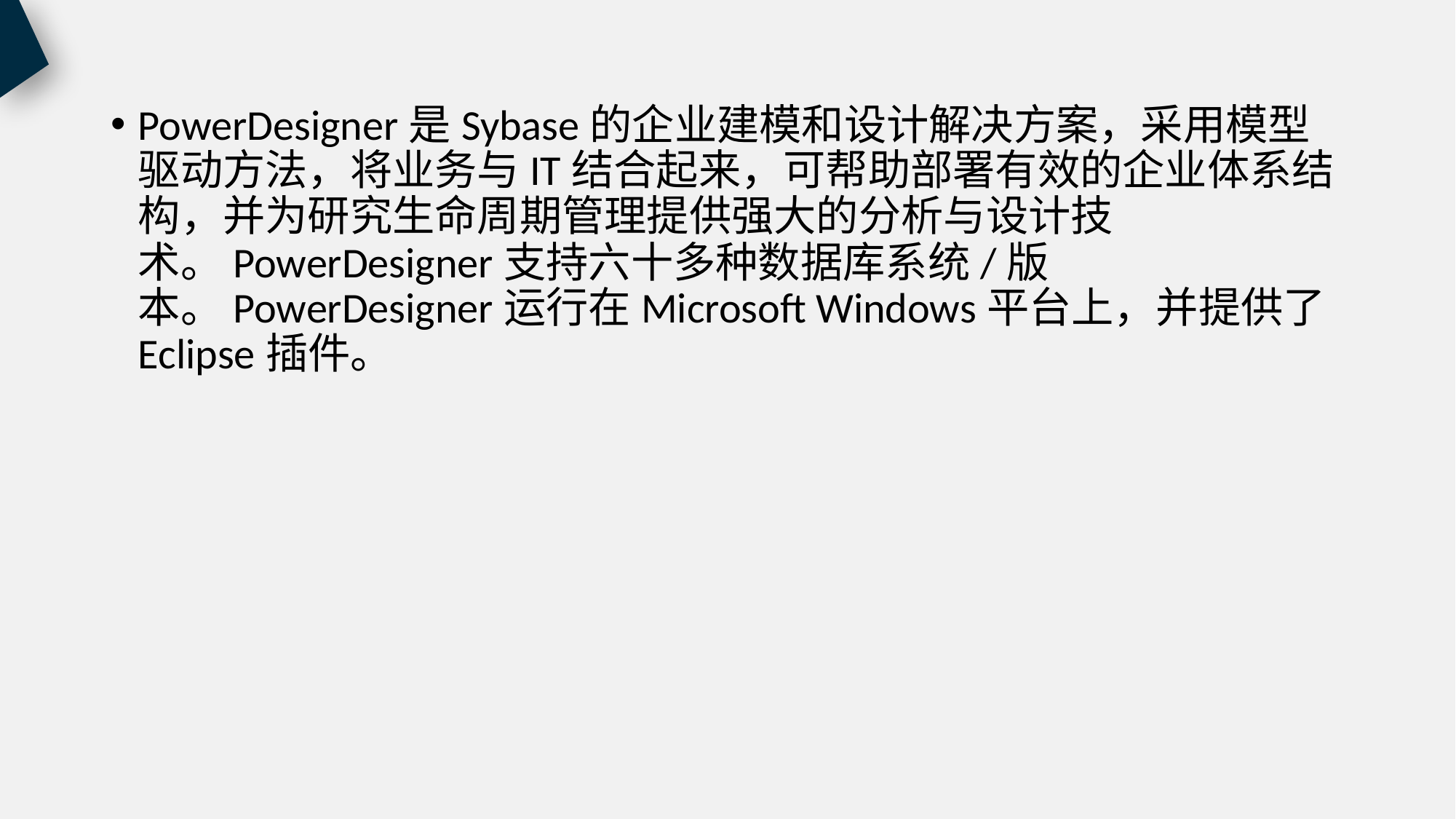

PowerDesigner是Sybase的企业建模和设计解决方案，采用模型驱动方法，将业务与IT结合起来，可帮助部署有效的企业体系结构，并为研究生命周期管理提供强大的分析与设计技术。PowerDesigner支持六十多种数据库系统/版本。PowerDesigner运行在Microsoft Windows平台上，并提供了Eclipse插件。